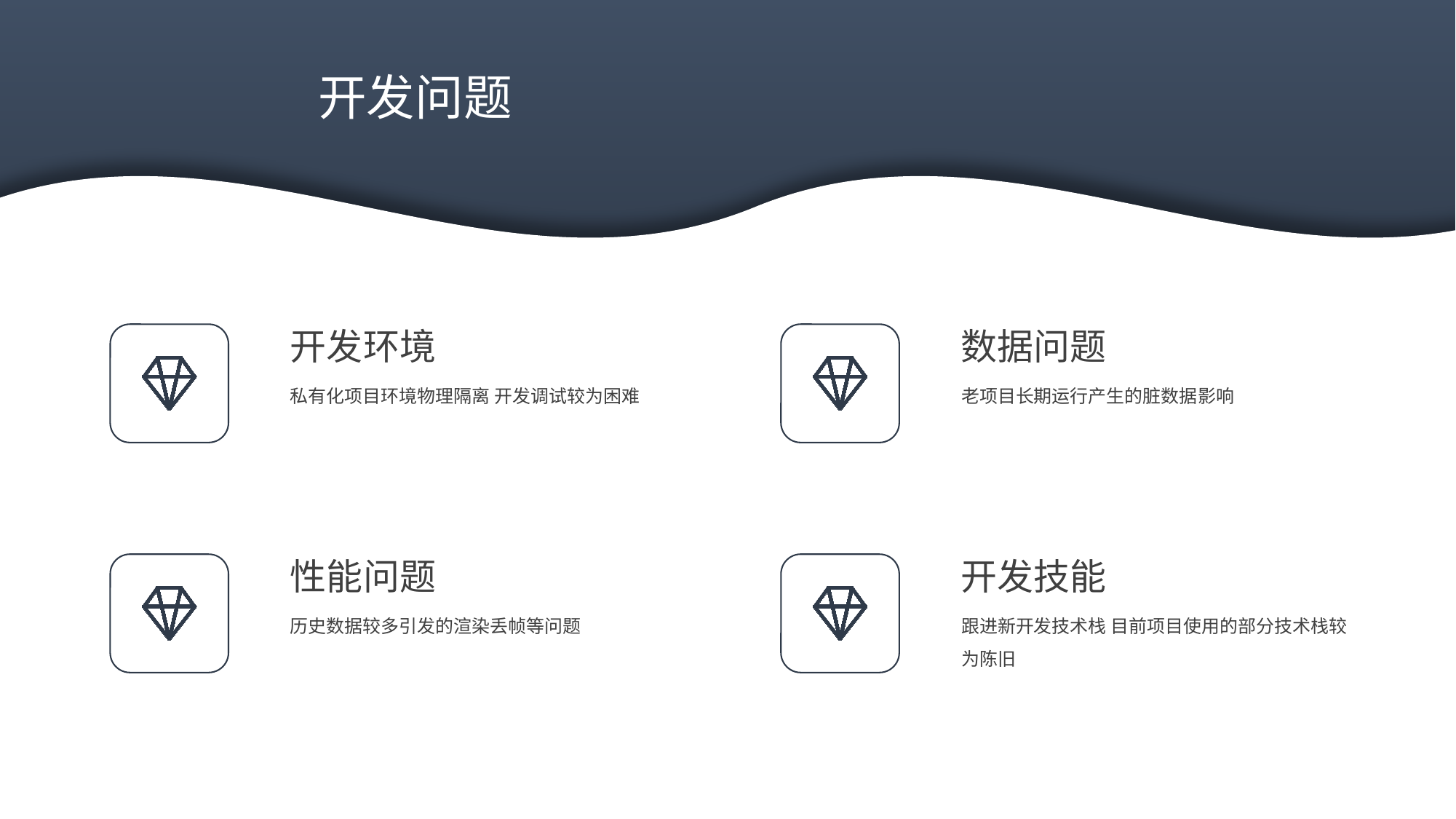

开发问题

开发环境
数据问题

私有化项目环境物理隔离 开发调试较为困难
老项目长期运行产生的脏数据影响
性能问题
开发技能

历史数据较多引发的渲染丢帧等问题
跟进新开发技术栈 目前项目使用的部分技术栈较为陈旧